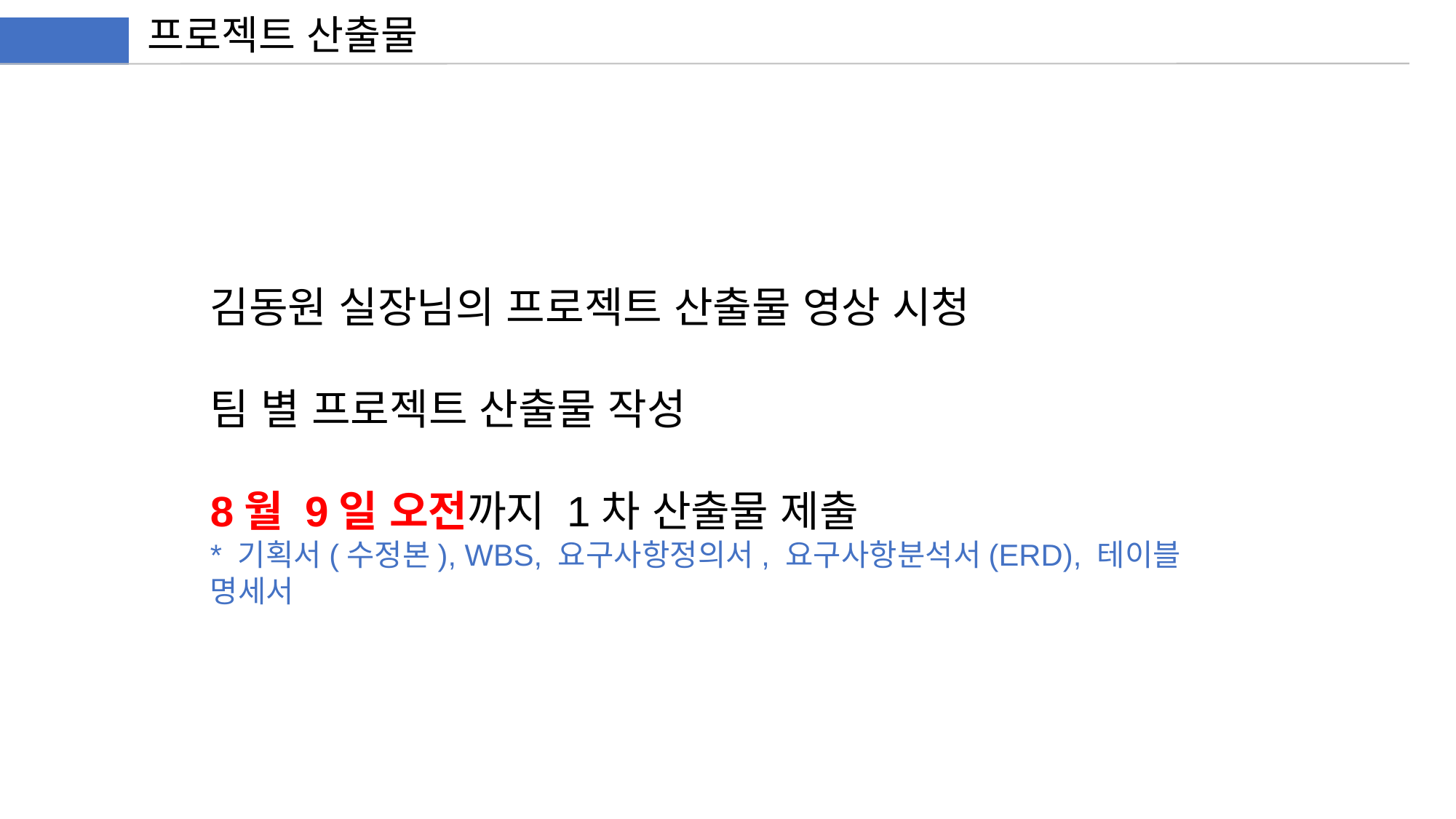

프로젝트 산출물

김동원 실장님의 프로젝트 산출물 영상 시청

팀 별 프로젝트 산출물 작성

8월 9일 오전까지 1차 산출물 제출
* 기획서(수정본), WBS, 요구사항정의서, 요구사항분석서(ERD), 테이블 명세서